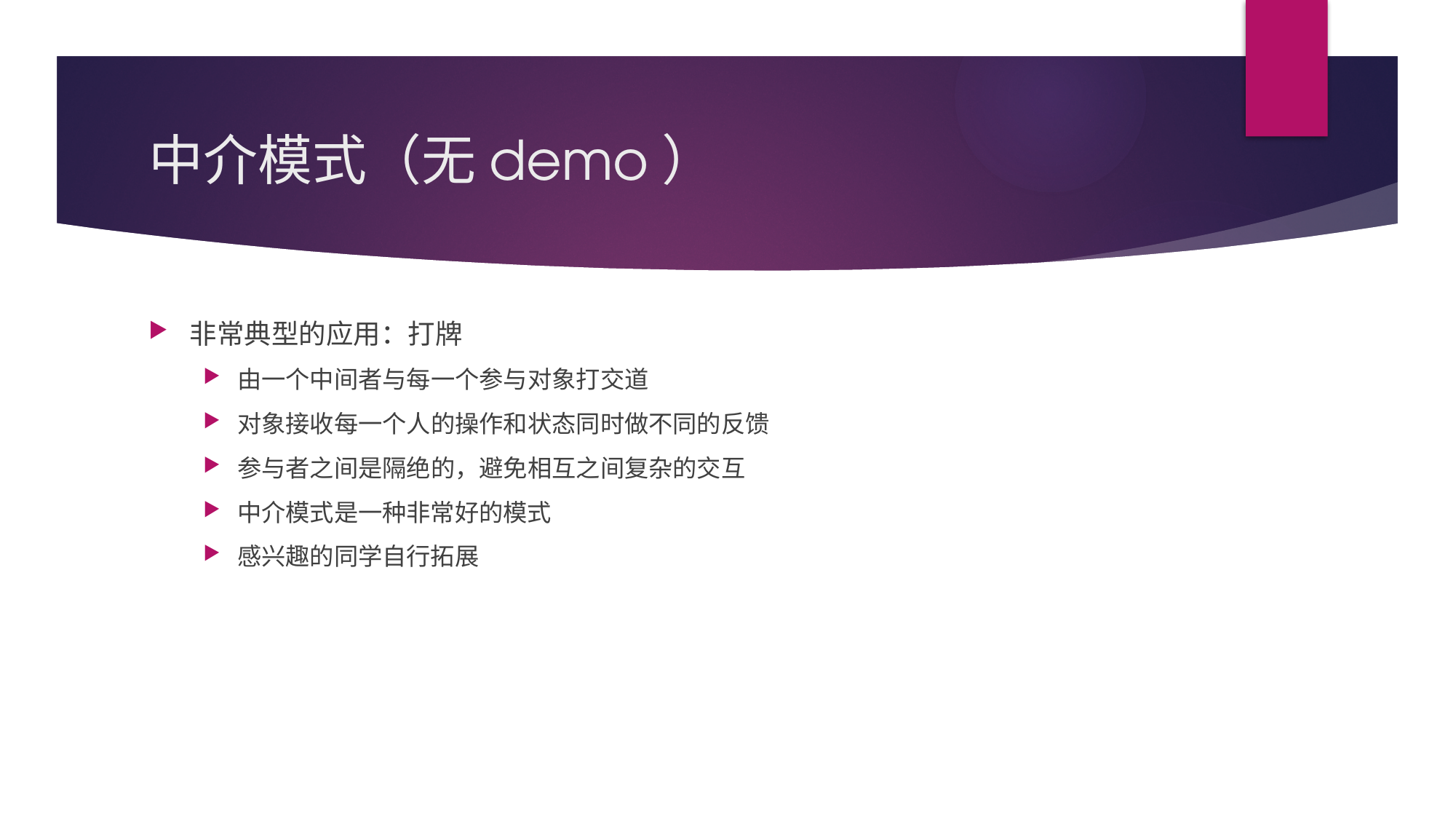

# 中介模式（无demo）
非常典型的应用：打牌
由一个中间者与每一个参与对象打交道
对象接收每一个人的操作和状态同时做不同的反馈
参与者之间是隔绝的，避免相互之间复杂的交互
中介模式是一种非常好的模式
感兴趣的同学自行拓展